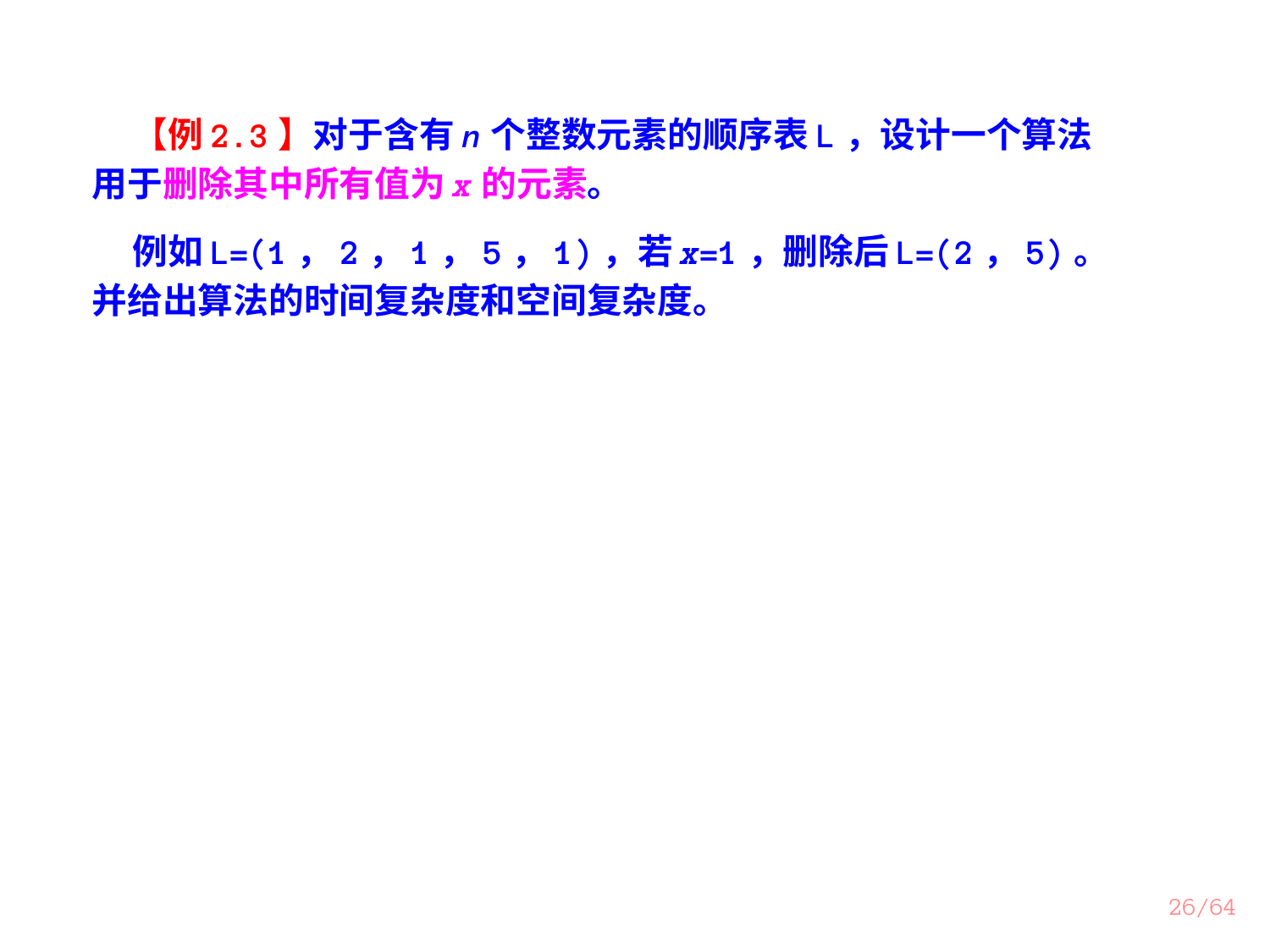

【例2.3】对于含有n个整数元素的顺序表L，设计一个算法用于删除其中所有值为x的元素。
    例如L=(1，2，1，5，1)，若x=1，删除后L=(2，5)。并给出算法的时间复杂度和空间复杂度。
26/64